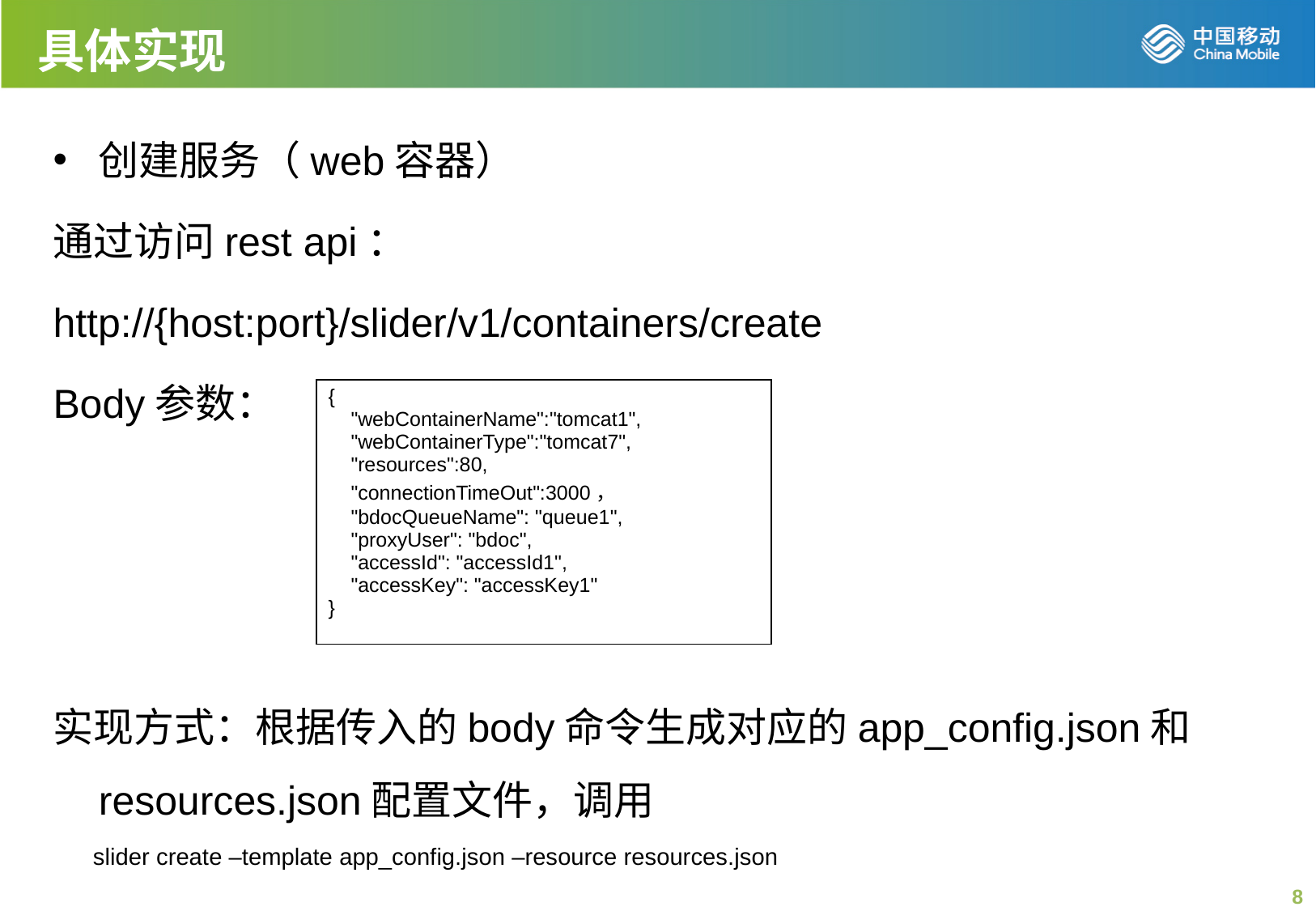

# 具体实现
创建服务（web容器）
通过访问rest api：
http://{host:port}/slider/v1/containers/create
Body参数：

实现方式：根据传入的body命令生成对应的app_config.json和resources.json配置文件，调用
      slider create –template app_config.json –resource resources.json

| {     "webContainerName":"tomcat1",     "webContainerType":"tomcat7",     "resources":80,     "connectionTimeOut":3000，     "bdocQueueName": "queue1",     "proxyUser": "bdoc",     "accessId": "accessId1",     "accessKey": "accessKey1" } |
| --- |